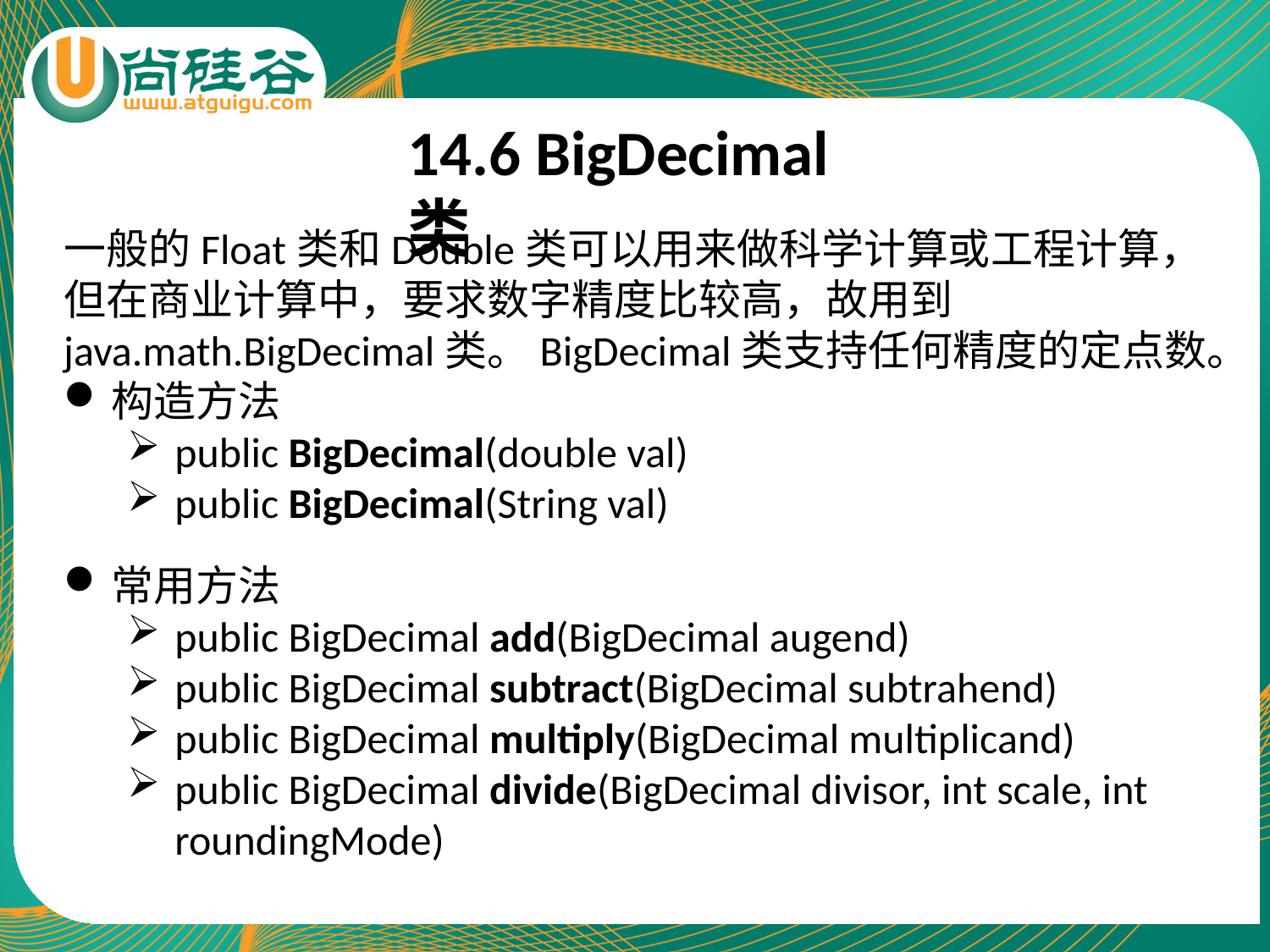

14.6 BigDecimal类
一般的Float类和Double类可以用来做科学计算或工程计算，但在商业计算中，要求数字精度比较高，故用到java.math.BigDecimal类。BigDecimal类支持任何精度的定点数。
构造方法
public BigDecimal(double val)
public BigDecimal(String val)
常用方法
public BigDecimal add(BigDecimal augend)
public BigDecimal subtract(BigDecimal subtrahend)
public BigDecimal multiply(BigDecimal multiplicand)
public BigDecimal divide(BigDecimal divisor, int scale, int roundingMode)